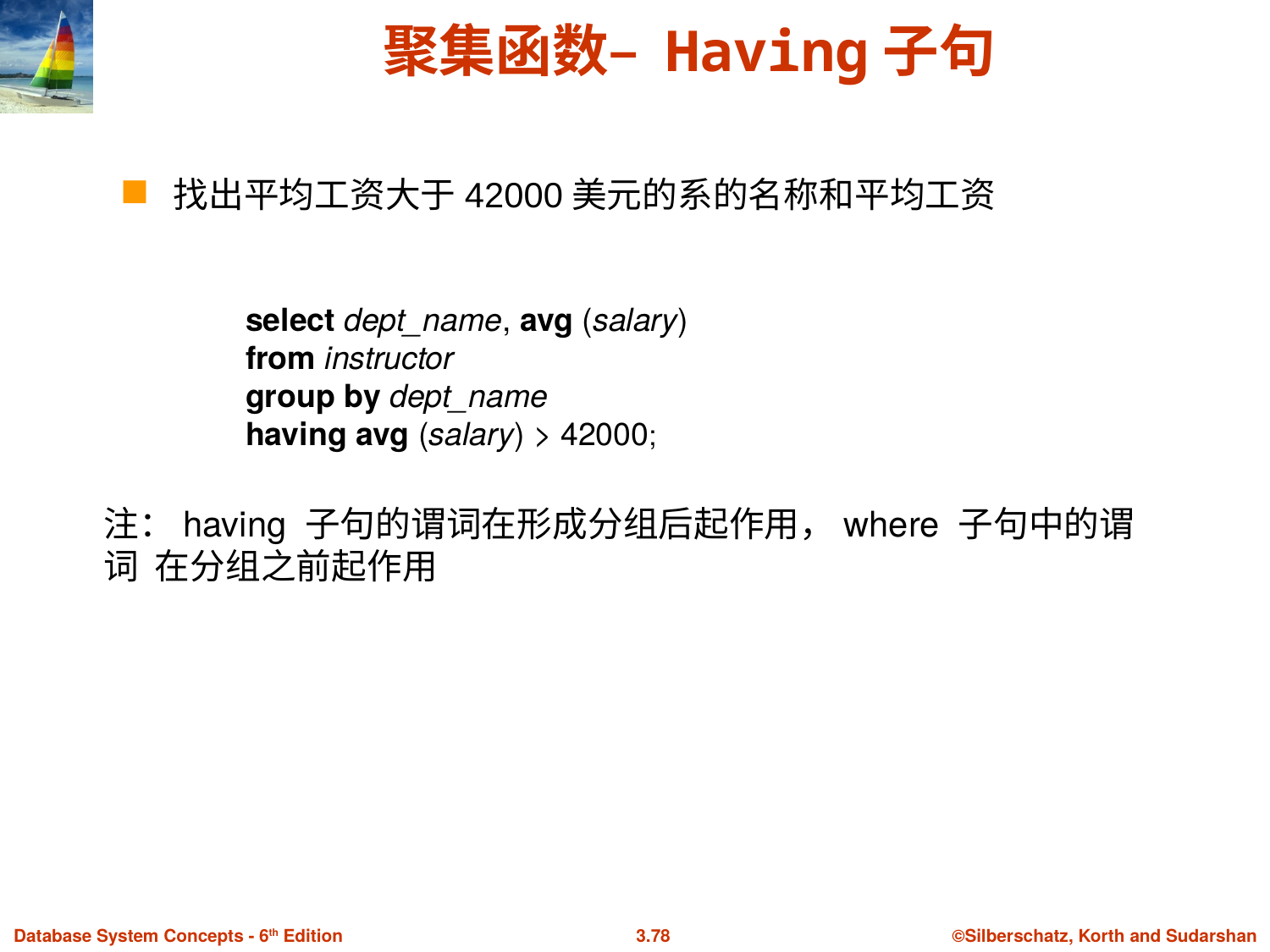

# 聚集函数– Having子句
找出平均工资大于42000美元的系的名称和平均工资
select dept_name, avg (salary)
from instructor
group by dept_name
having avg (salary) > 42000;
注：having 子句的谓词在形成分组后起作用，where 子句中的谓词  在分组之前起作用